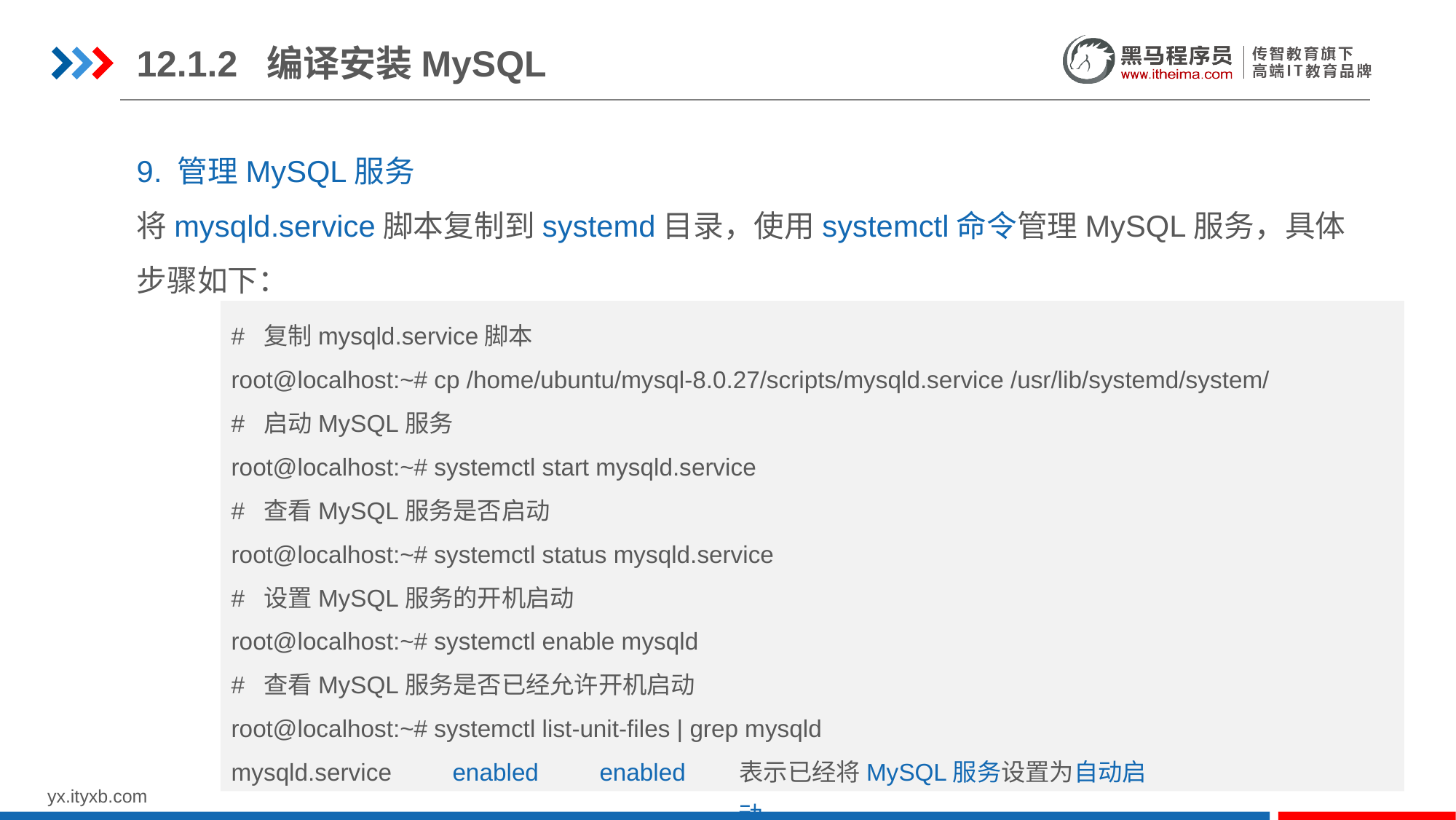

12.1.2  编译安装MySQL
9. 管理MySQL服务
将mysqld.service脚本复制到systemd目录，使用systemctl命令管理MySQL服务，具体步骤如下：
#  复制mysqld.service脚本
root@localhost:~# cp /home/ubuntu/mysql-8.0.27/scripts/mysqld.service /usr/lib/systemd/system/
#  启动MySQL服务
root@localhost:~# systemctl start mysqld.service
#  查看MySQL服务是否启动
root@localhost:~# systemctl status mysqld.service
#  设置MySQL服务的开机启动
root@localhost:~# systemctl enable mysqld
#  查看MySQL服务是否已经允许开机启动
root@localhost:~# systemctl list-unit-files | grep mysqld
mysqld.service         enabled         enabled
表示已经将MySQL服务设置为自动启动